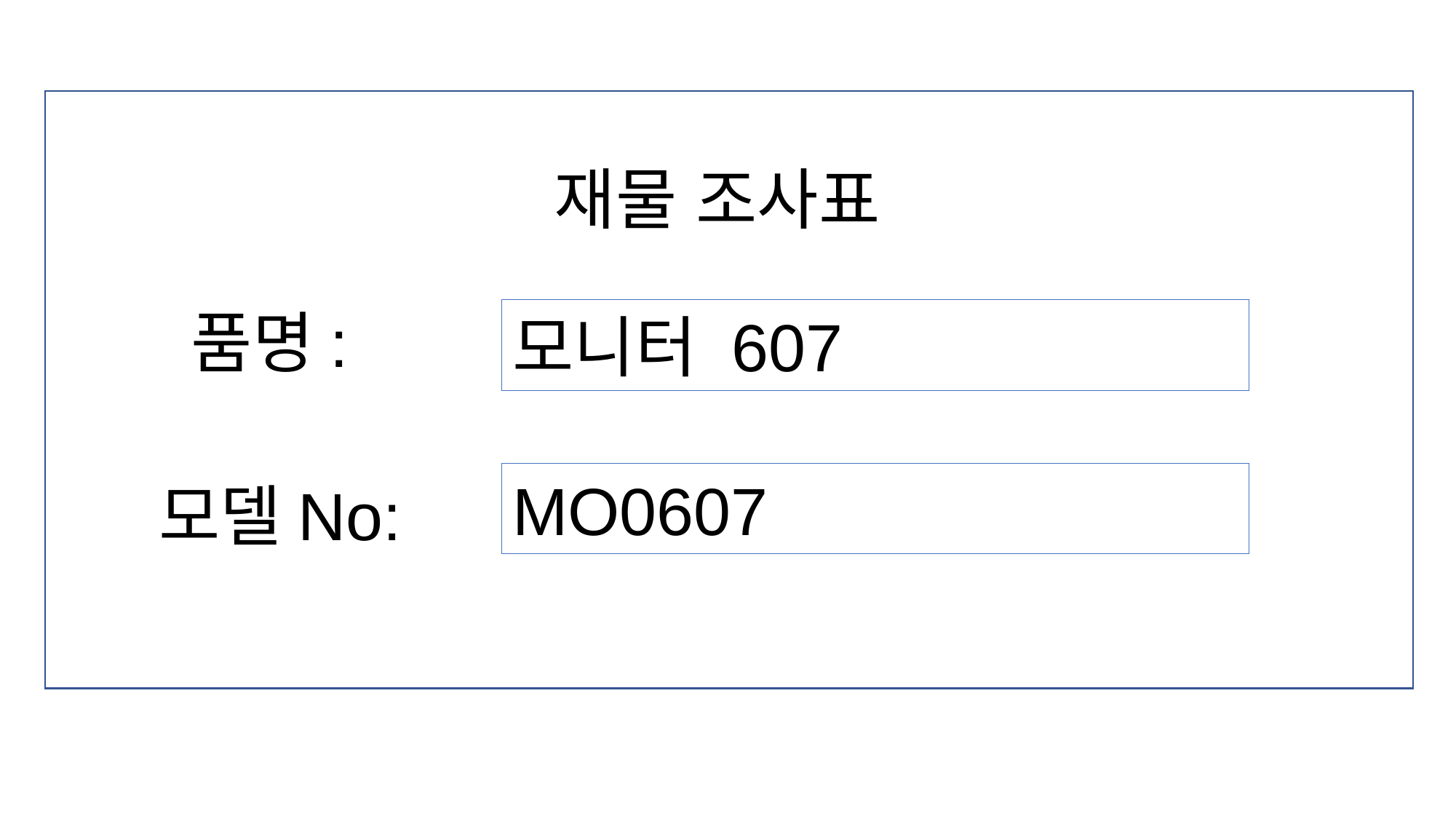

재물 조사표
품명:
모니터 607
MO0607
모델No: